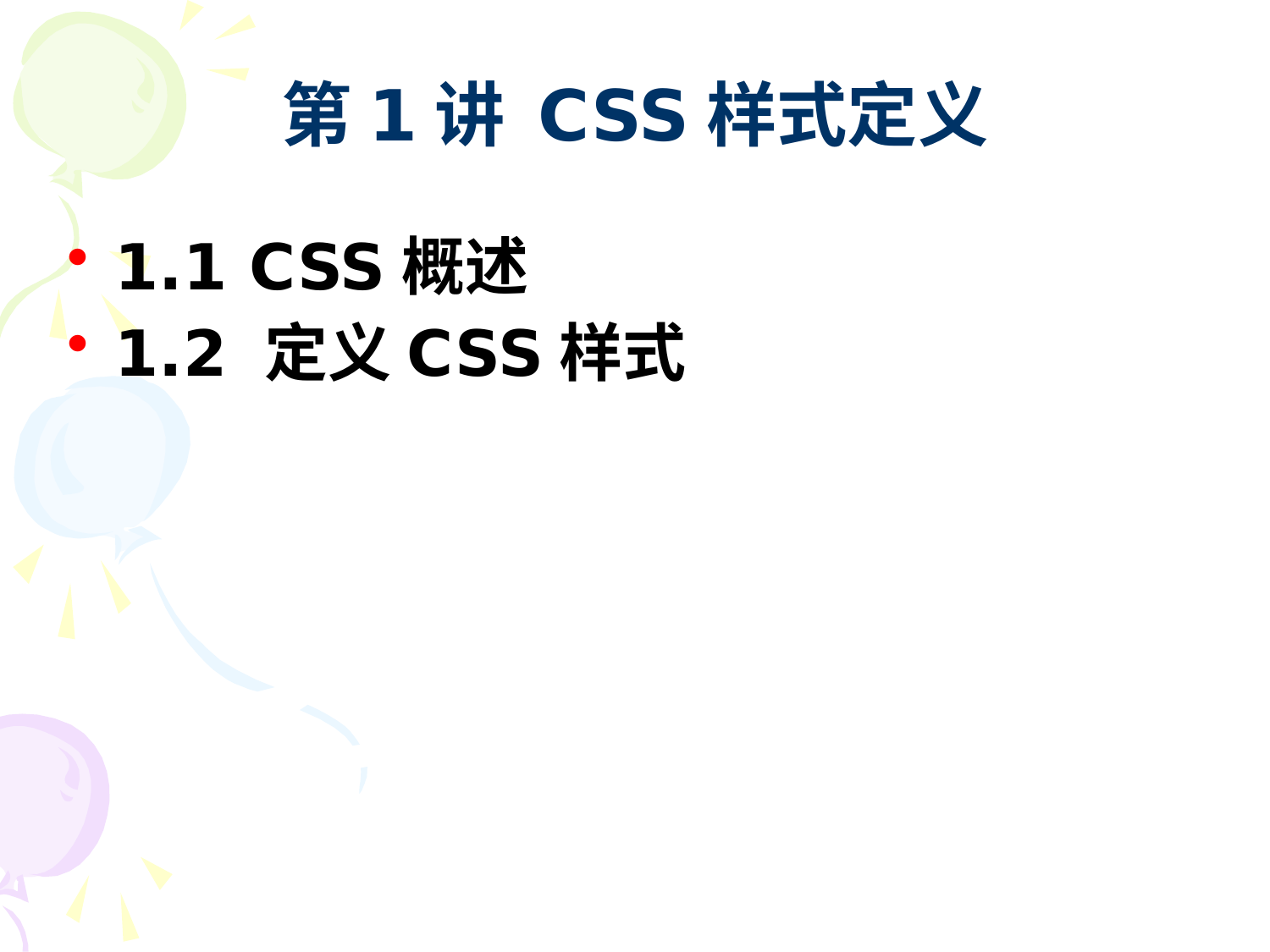

# 第1讲 CSS样式定义
1.1 CSS概述
1.2 定义CSS样式